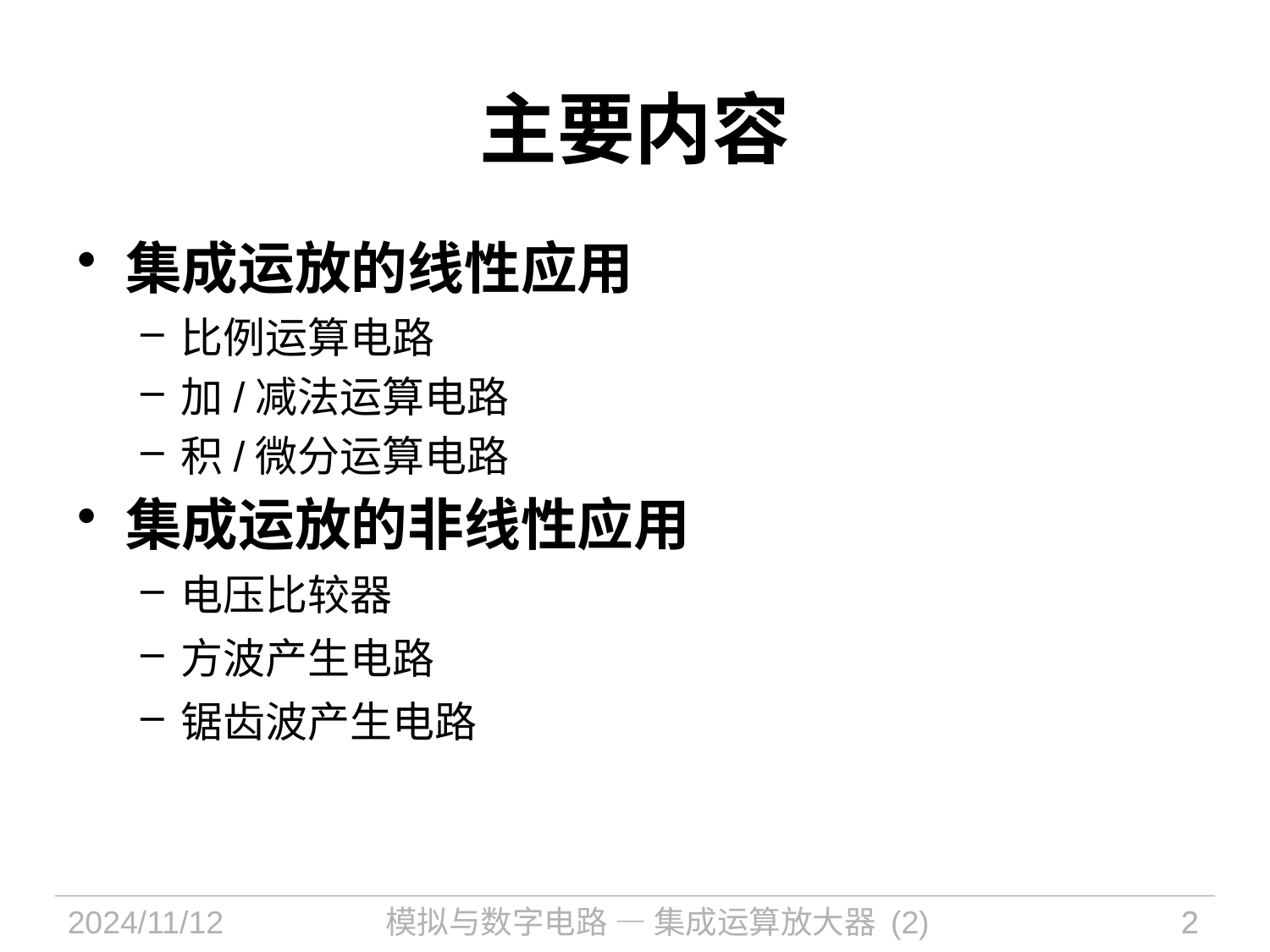

主要内容
集成运放的线性应用
比例运算电路
加/减法运算电路
积/微分运算电路
集成运放的非线性应用
电压比较器
方波产生电路
锯齿波产生电路
2024/11/12
模拟与数字电路 — 集成运算放大器 (2)
2
2